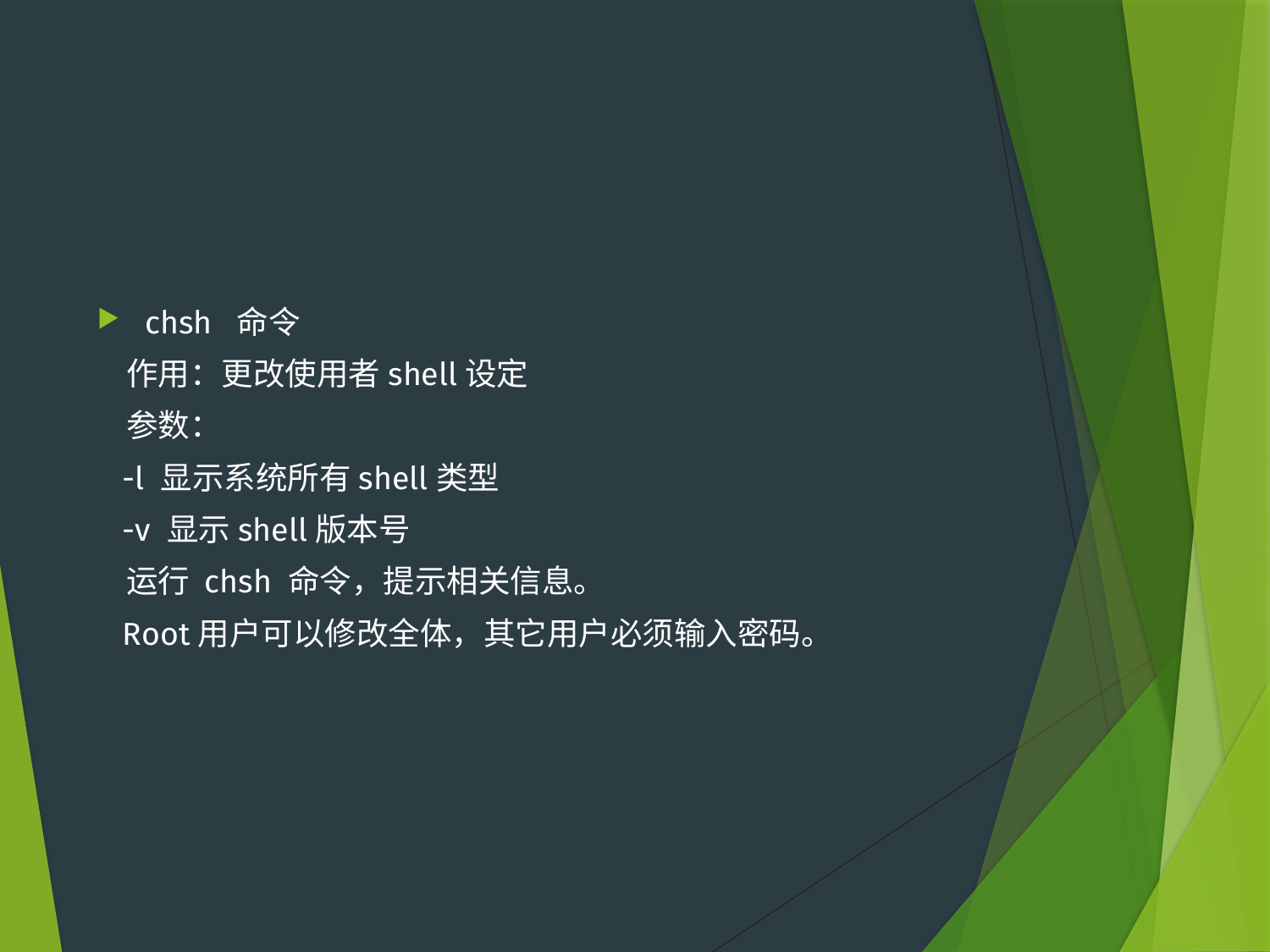

#
chsh  命令
   作用：更改使用者shell设定
   参数：
   -l 显示系统所有shell类型
   -v 显示shell版本号
   运行 chsh 命令，提示相关信息。
   Root用户可以修改全体，其它用户必须输入密码。